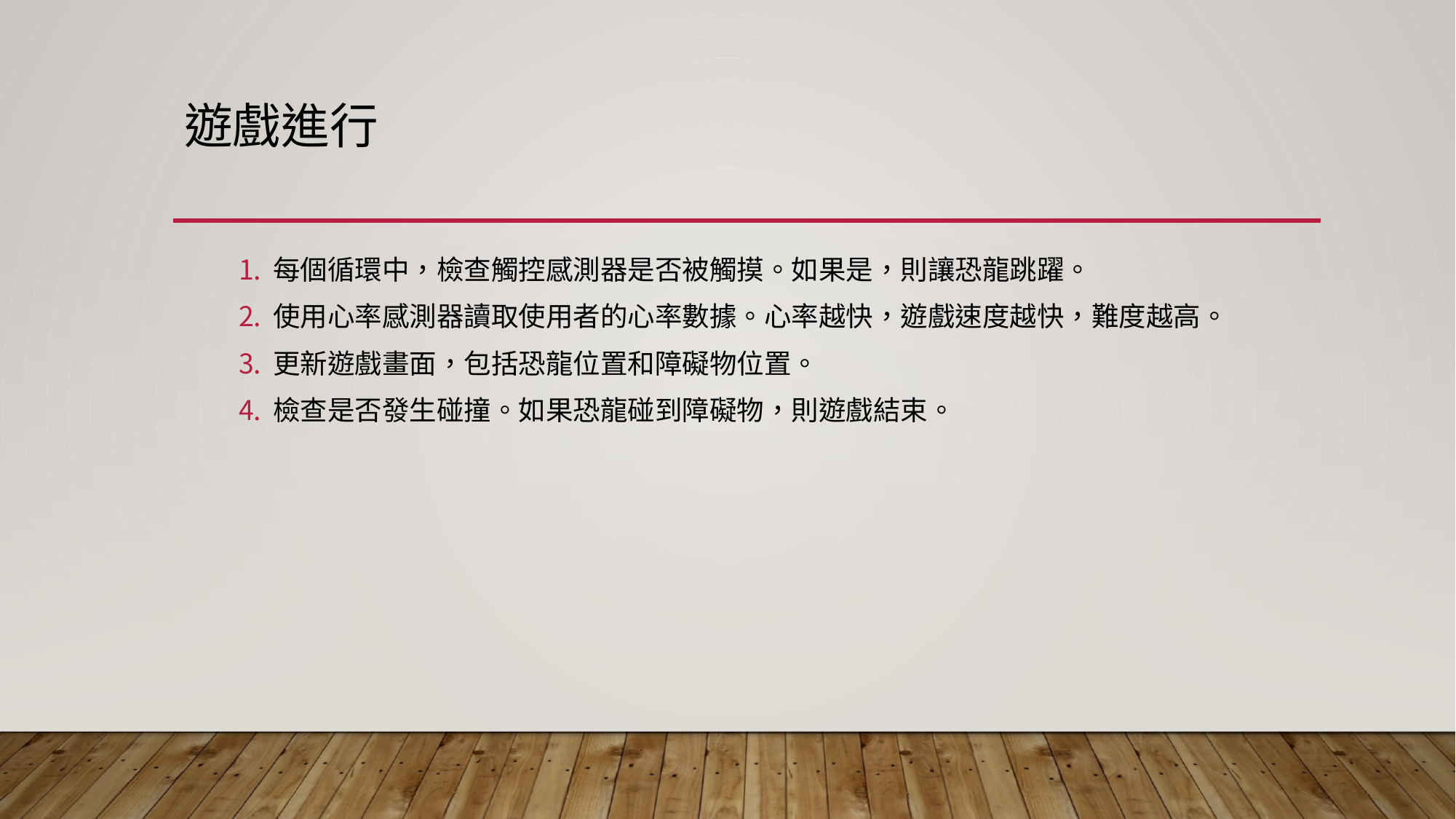

# 遊戲進行
每個循環中，檢查觸控感測器是否被觸摸。如果是，則讓恐龍跳躍。
使用心率感測器讀取使用者的心率數據。心率越快，遊戲速度越快，難度越高。
更新遊戲畫面，包括恐龍位置和障礙物位置。
檢查是否發生碰撞。如果恐龍碰到障礙物，則遊戲結束。